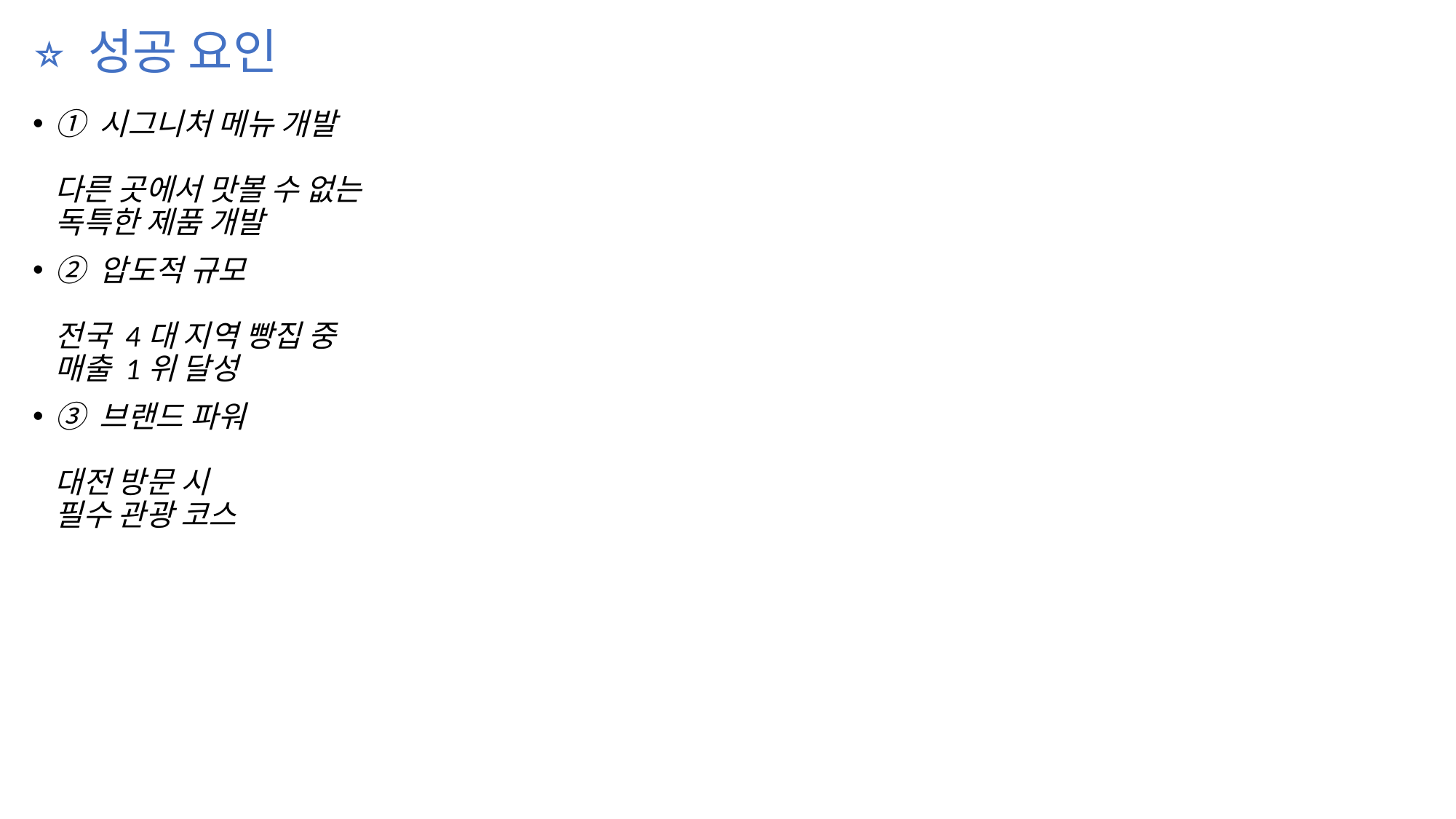

# ⭐ 성공 요인
① 시그니처 메뉴 개발
다른 곳에서 맛볼 수 없는
독특한 제품 개발
② 압도적 규모
전국 4대 지역 빵집 중
매출 1위 달성
③ 브랜드 파워
대전 방문 시
필수 관광 코스